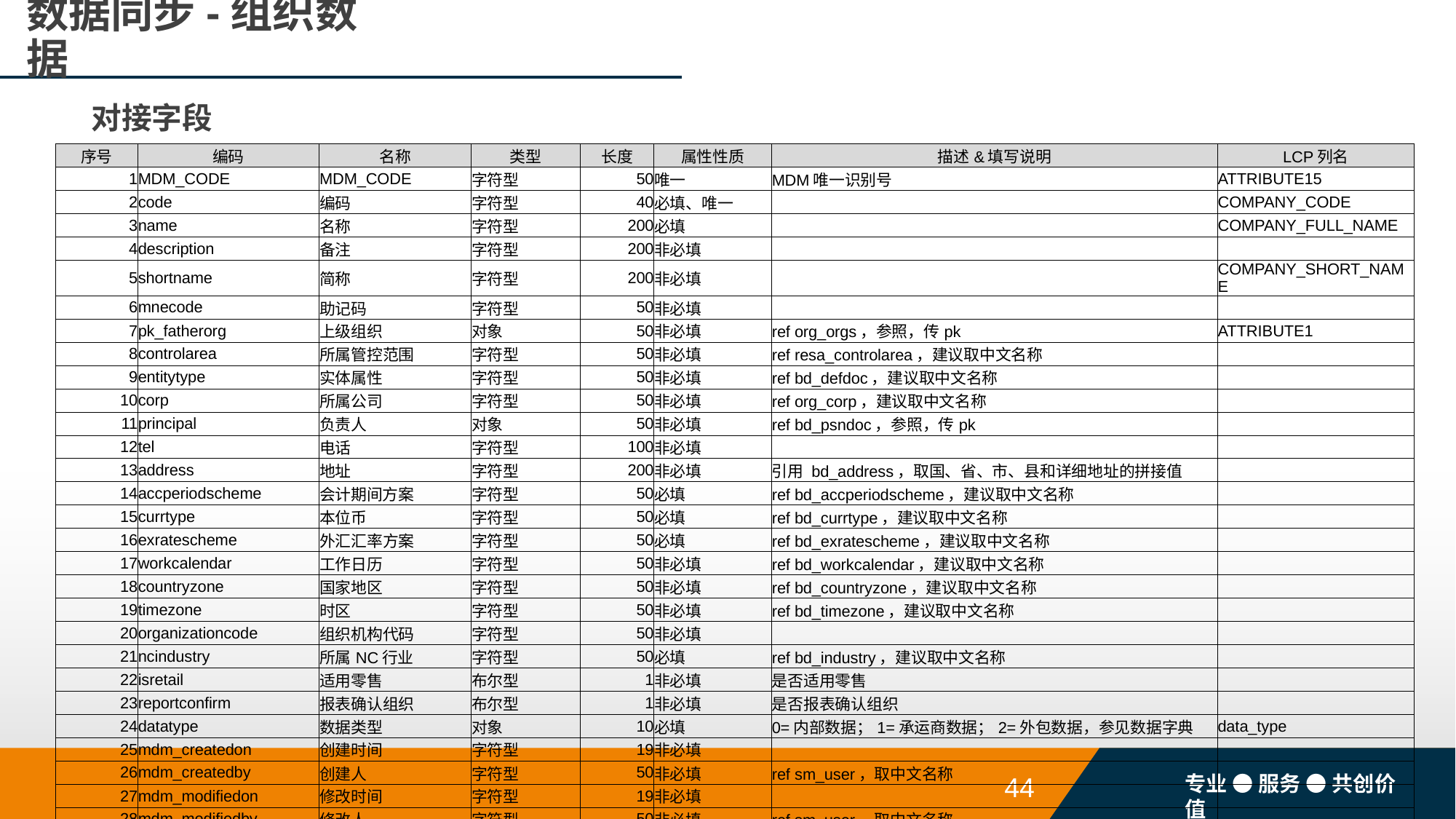

# 数据同步-组织数据
对接字段
| 序号 | 编码 | 名称 | 类型 | 长度 | 属性性质 | 描述&填写说明 | LCP列名 |
| --- | --- | --- | --- | --- | --- | --- | --- |
| 1 | MDM\_CODE | MDM\_CODE | 字符型 | 50 | 唯一 | MDM唯一识别号 | ATTRIBUTE15 |
| 2 | code | 编码 | 字符型 | 40 | 必填、唯一 |  | COMPANY\_CODE |
| 3 | name | 名称 | 字符型 | 200 | 必填 |  | COMPANY\_FULL\_NAME |
| 4 | description | 备注 | 字符型 | 200 | 非必填 |  |  |
| 5 | shortname | 简称 | 字符型 | 200 | 非必填 |  | COMPANY\_SHORT\_NAME |
| 6 | mnecode | 助记码 | 字符型 | 50 | 非必填 |  |  |
| 7 | pk\_fatherorg | 上级组织 | 对象 | 50 | 非必填 | ref org\_orgs，参照，传pk | ATTRIBUTE1 |
| 8 | controlarea | 所属管控范围 | 字符型 | 50 | 非必填 | ref resa\_controlarea，建议取中文名称 |  |
| 9 | entitytype | 实体属性 | 字符型 | 50 | 非必填 | ref bd\_defdoc，建议取中文名称 |  |
| 10 | corp | 所属公司 | 字符型 | 50 | 非必填 | ref org\_corp，建议取中文名称 |  |
| 11 | principal | 负责人 | 对象 | 50 | 非必填 | ref bd\_psndoc，参照，传pk |  |
| 12 | tel | 电话 | 字符型 | 100 | 非必填 |  |  |
| 13 | address | 地址 | 字符型 | 200 | 非必填 | 引用 bd\_address，取国、省、市、县和详细地址的拼接值 |  |
| 14 | accperiodscheme | 会计期间方案 | 字符型 | 50 | 必填 | ref bd\_accperiodscheme，建议取中文名称 |  |
| 15 | currtype | 本位币 | 字符型 | 50 | 必填 | ref bd\_currtype，建议取中文名称 |  |
| 16 | exratescheme | 外汇汇率方案 | 字符型 | 50 | 必填 | ref bd\_exratescheme，建议取中文名称 |  |
| 17 | workcalendar | 工作日历 | 字符型 | 50 | 非必填 | ref bd\_workcalendar，建议取中文名称 |  |
| 18 | countryzone | 国家地区 | 字符型 | 50 | 非必填 | ref bd\_countryzone，建议取中文名称 |  |
| 19 | timezone | 时区 | 字符型 | 50 | 非必填 | ref bd\_timezone，建议取中文名称 |  |
| 20 | organizationcode | 组织机构代码 | 字符型 | 50 | 非必填 |  |  |
| 21 | ncindustry | 所属NC行业 | 字符型 | 50 | 必填 | ref bd\_industry，建议取中文名称 |  |
| 22 | isretail | 适用零售 | 布尔型 | 1 | 非必填 | 是否适用零售 |  |
| 23 | reportconfirm | 报表确认组织 | 布尔型 | 1 | 非必填 | 是否报表确认组织 |  |
| 24 | datatype | 数据类型 | 对象 | 10 | 必填 | 0=内部数据；1=承运商数据；2=外包数据，参见数据字典 | data\_type |
| 25 | mdm\_createdon | 创建时间 | 字符型 | 19 | 非必填 |  |  |
| 26 | mdm\_createdby | 创建人 | 字符型 | 50 | 非必填 | ref sm\_user，取中文名称 |  |
| 27 | mdm\_modifiedon | 修改时间 | 字符型 | 19 | 非必填 |  |  |
| 28 | mdm\_modifiedby | 修改人 | 字符型 | 50 | 非必填 | ref sm\_user，取中文名称 |  |
| 29 | mdm\_seal | 封存标志 | 整型 | 1 | 必填 | 0=未封存，1=已封存 | ENABLED\_FLAG |
| 30 | pk\_org | NC组织主键 | 字符型 | 50 | 必填 |  | ATTRIBUTE14 |